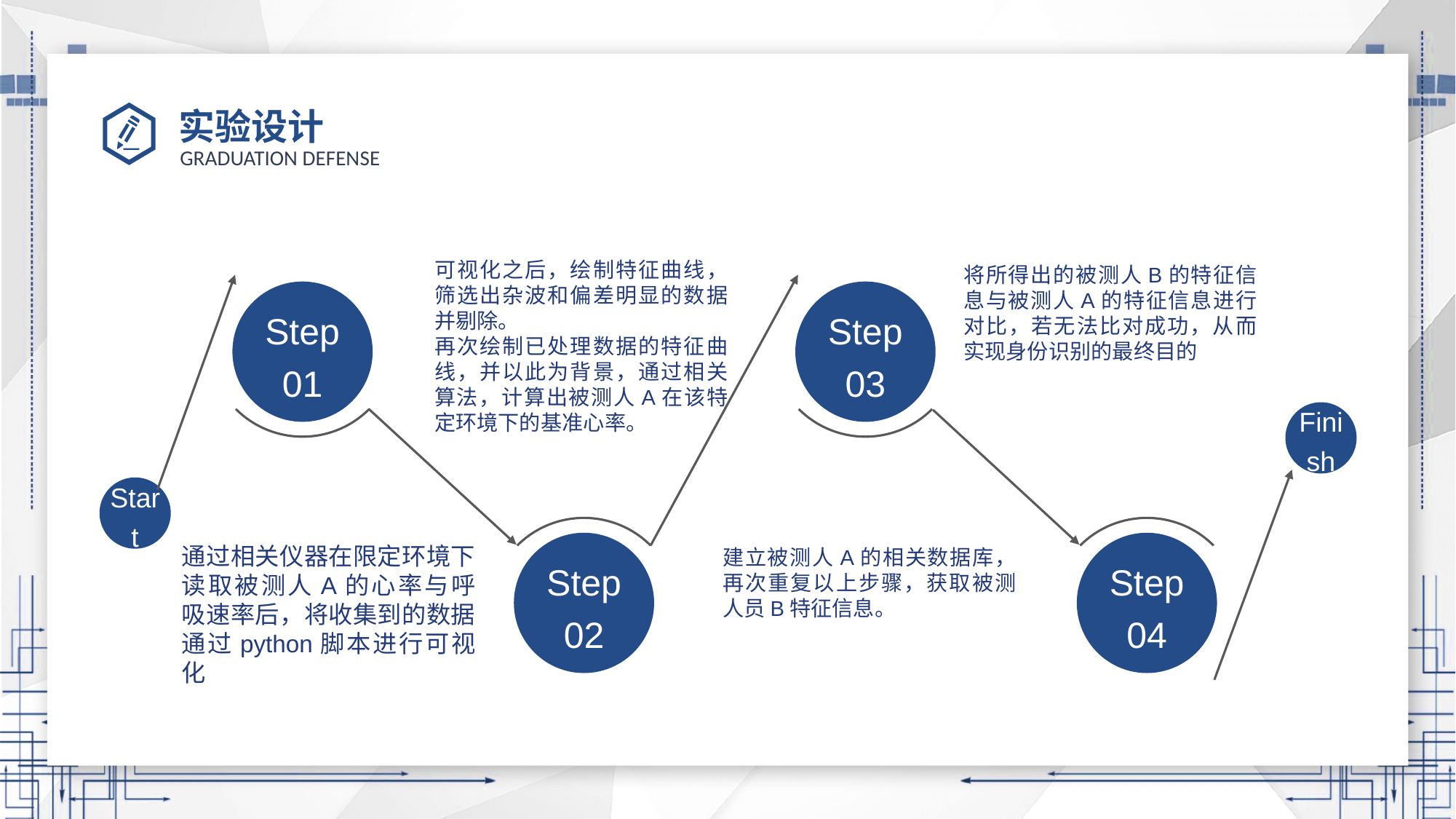

# 实验设计

可视化之后，绘制特征曲线，筛选出杂波和偏差明显的数据并剔除。
再次绘制已处理数据的特征曲线，并以此为背景，通过相关算法，计算出被测人A在该特定环境下的基准心率。
将所得出的被测人B的特征信息与被测人A的特征信息进行对比，若无法比对成功，从而实现身份识别的最终目的
Step 01
Step 03
Finish
Start

Step 02
Step 04
通过相关仪器在限定环境下读取被测人A的心率与呼吸速率后，将收集到的数据通过python脚本进行可视化
建立被测人A的相关数据库，再次重复以上步骤，获取被测人员B特征信息。